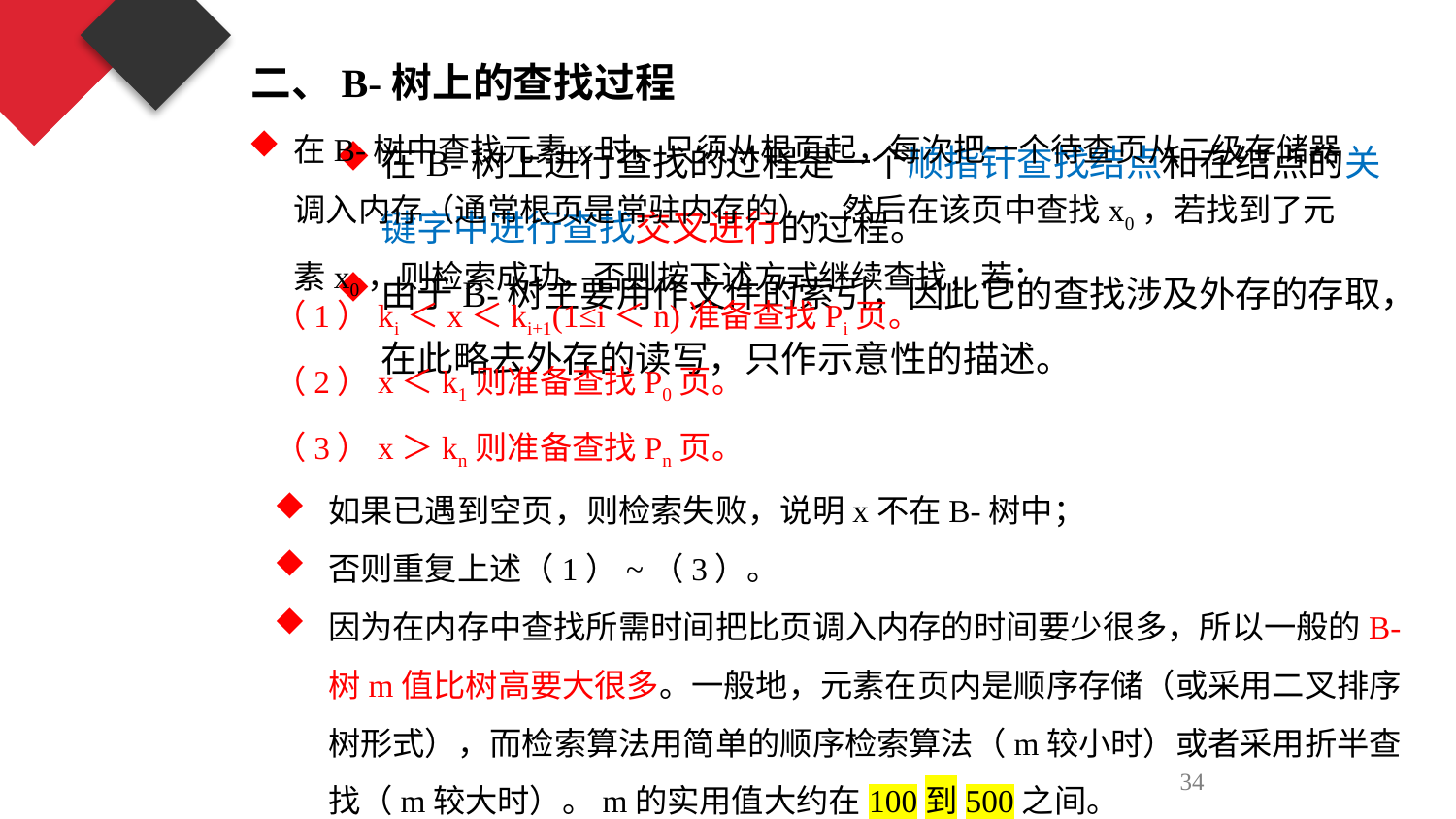

二、B-树上的查找过程
在B-树中查找元素x时，只须从根页起，每次把一个待查页从二级存储器调入内存（通常根页是常驻内存的），然后在该页中查找x0，若找到了元素x0，则检索成功，否则按下述方式继续查找，若：
在B-树上进行查找的过程是一个顺指针查找结点和在结点的关键字中进行查找交叉进行的过程。
由于B-树主要用作文件的索引，因此它的查找涉及外存的存取，在此略去外存的读写，只作示意性的描述。

（1）ki＜x＜ki+1(1≤i＜n)准备查找Pi页。
（2）x＜k1则准备查找P0页。
（3）x＞kn则准备查找Pn页。
如果已遇到空页，则检索失败，说明x不在B-树中；
否则重复上述（1）~（3）。
因为在内存中查找所需时间把比页调入内存的时间要少很多，所以一般的B-树m值比树高要大很多。一般地，元素在页内是顺序存储（或采用二叉排序树形式），而检索算法用简单的顺序检索算法（m较小时）或者采用折半查找（m较大时）。m的实用值大约在100到500之间。
34